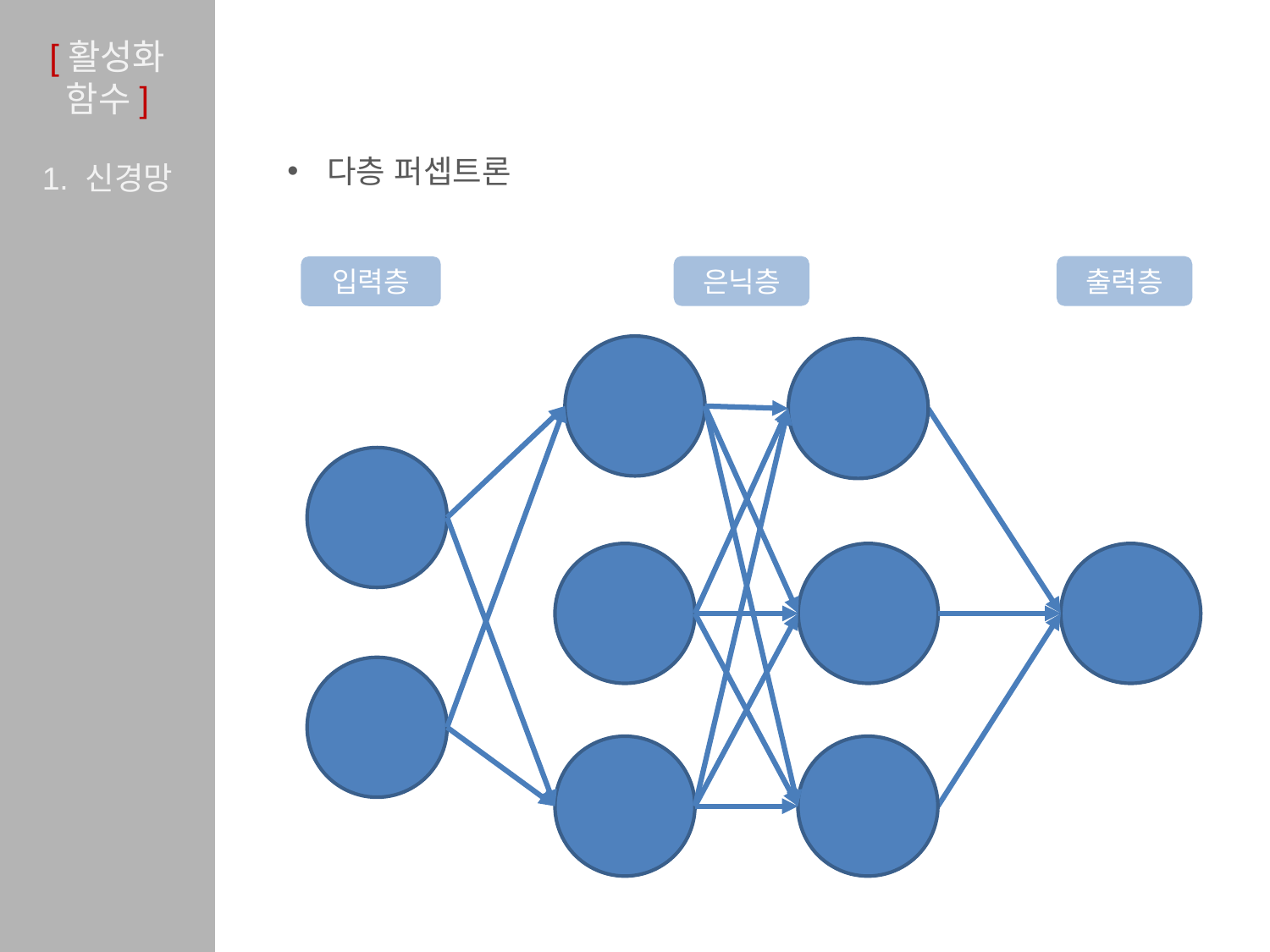

# [활성화 함수]

다층 퍼셉트론
1. 신경망
은닉층
출력층
입력층